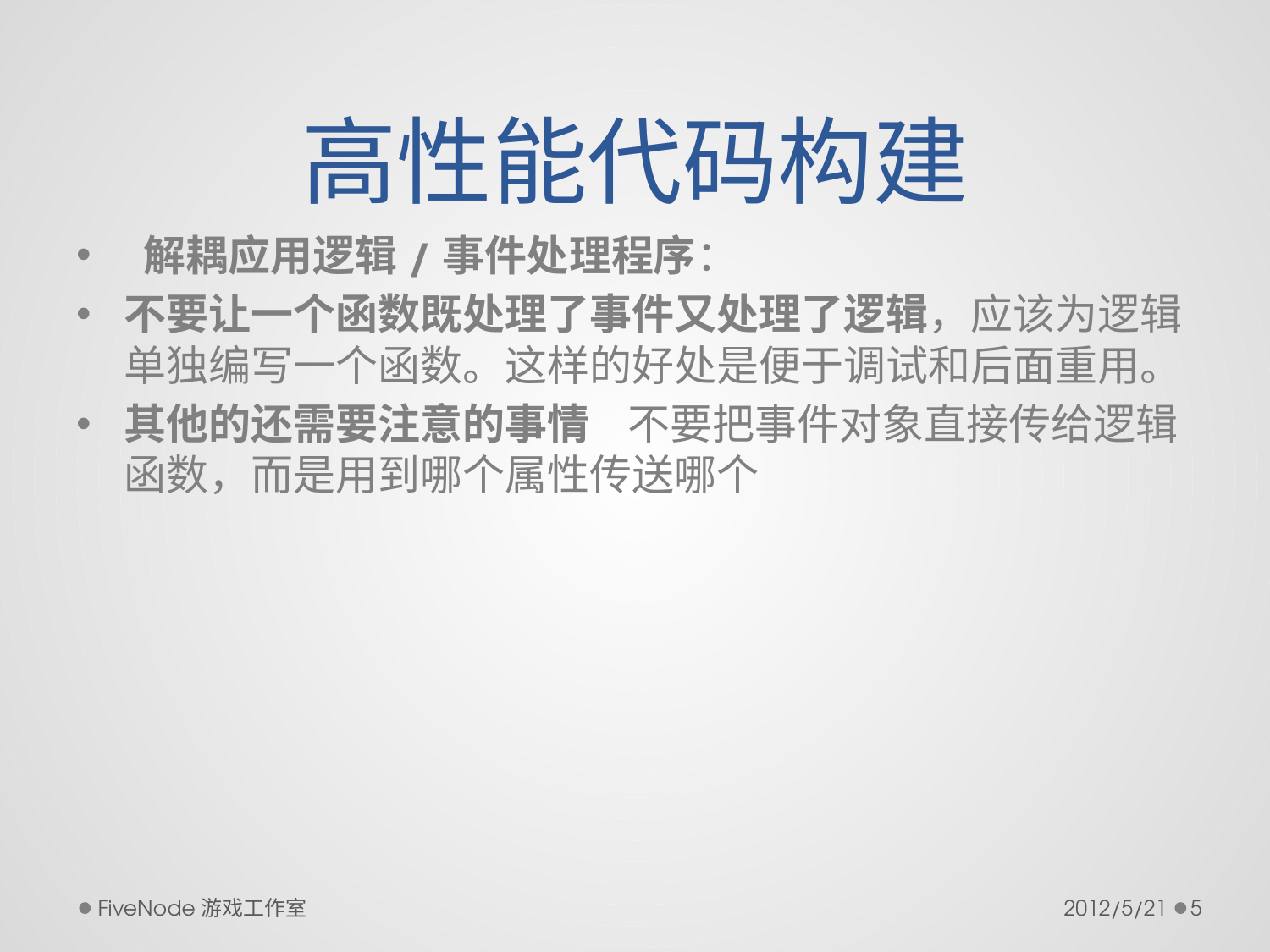

# 高性能代码构建
 解耦应用逻辑/事件处理程序：
不要让一个函数既处理了事件又处理了逻辑，应该为逻辑单独编写一个函数。这样的好处是便于调试和后面重用。
其他的还需要注意的事情    不要把事件对象直接传给逻辑函数，而是用到哪个属性传送哪个

FiveNode游戏工作室
2012/5/21
5